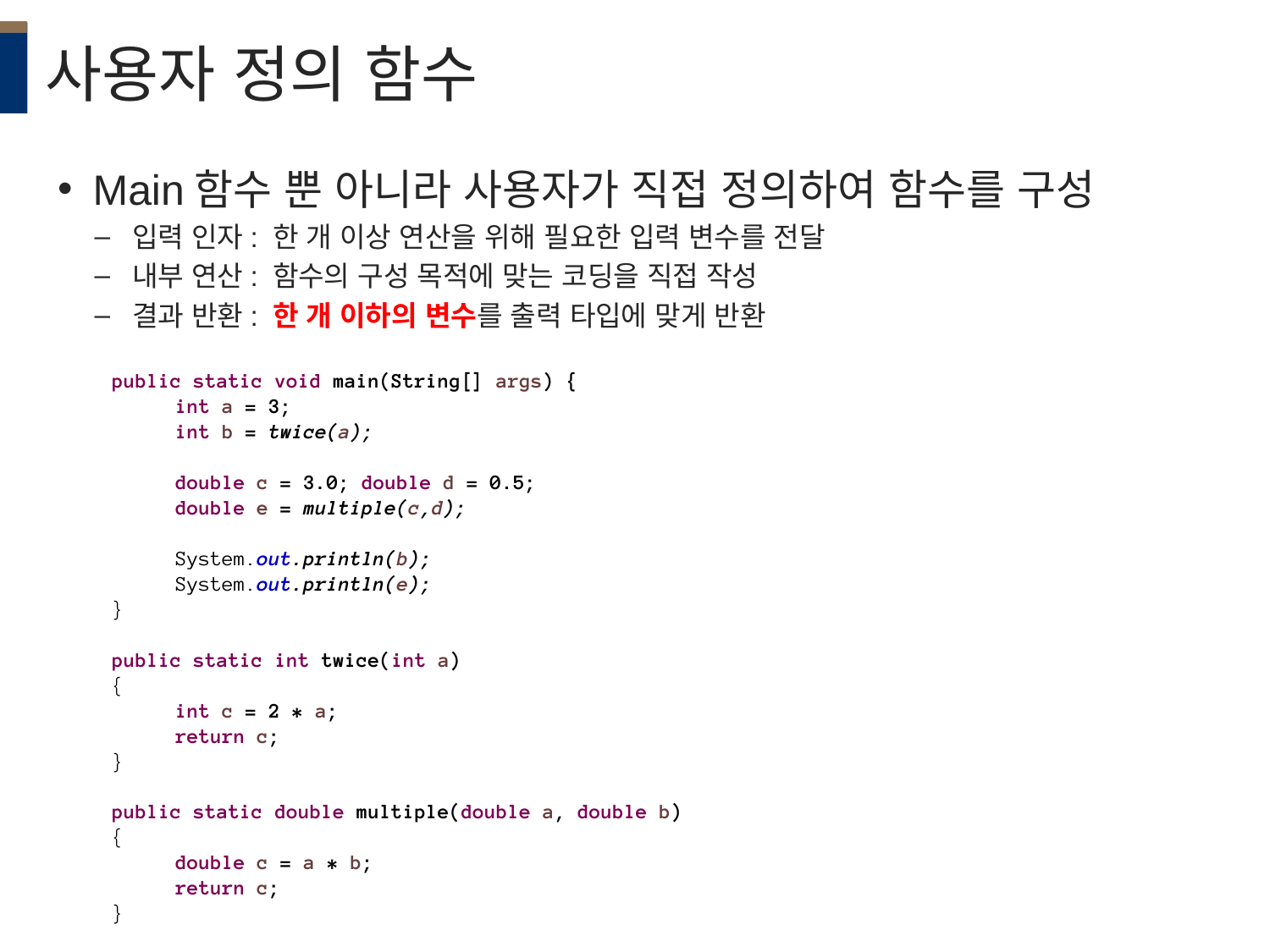

# 사용자 정의 함수
Main함수 뿐 아니라 사용자가 직접 정의하여 함수를 구성
입력 인자: 한 개 이상 연산을 위해 필요한 입력 변수를 전달
내부 연산: 함수의 구성 목적에 맞는 코딩을 직접 작성
결과 반환: 한 개 이하의 변수를 출력 타입에 맞게 반환

public static void main(String[] args) {
int a = 3;
int b = twice(a);

double c = 3.0; double d = 0.5;
double e = multiple(c,d);

System.out.println(b);
System.out.println(e);
}

public static int twice(int a)
{
int c = 2 * a;
return c;
}

public static double multiple(double a, double b)
{
double c = a * b;
return c;
}